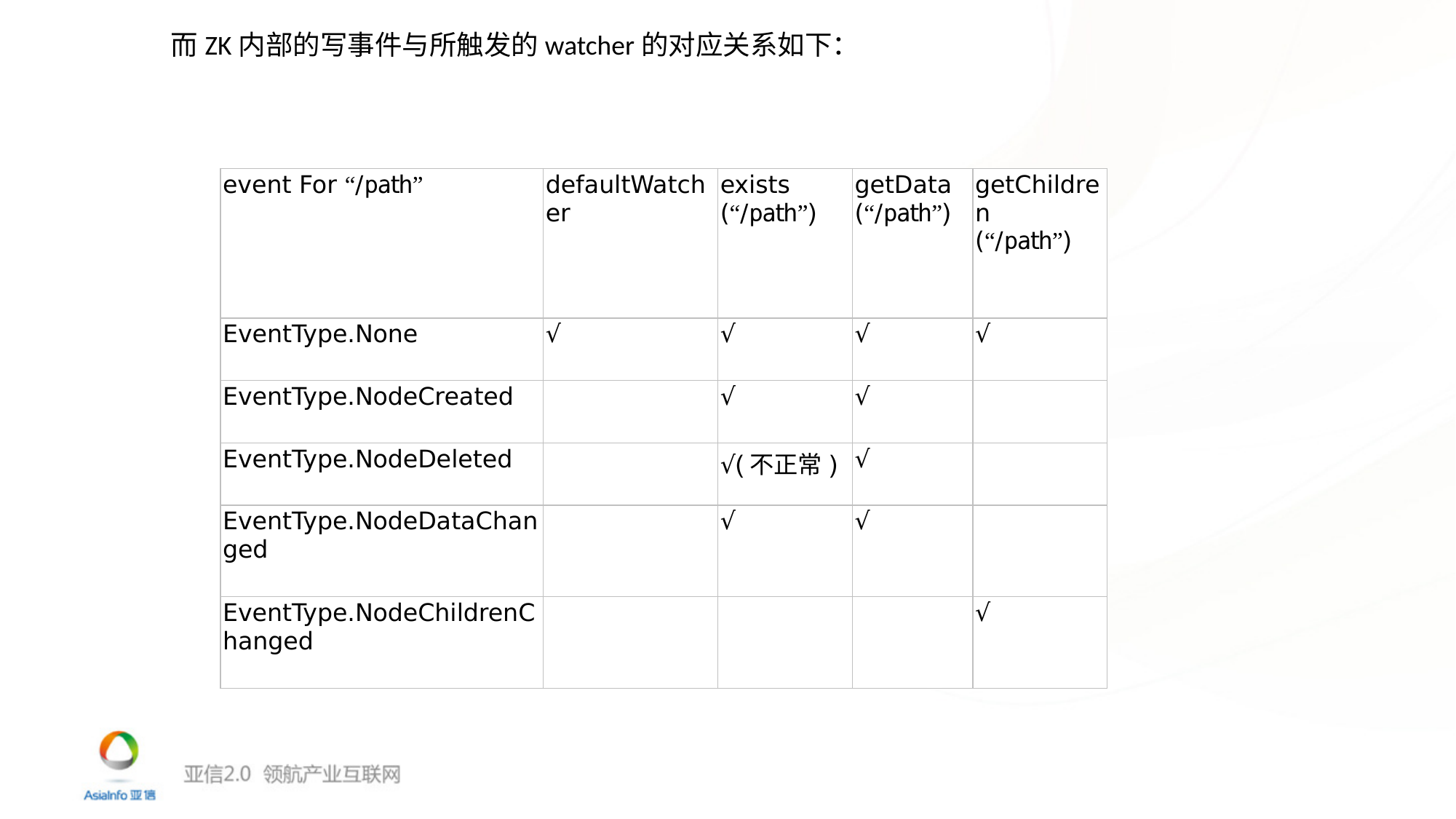

而ZK内部的写事件与所触发的watcher的对应关系如下：
| event For “/path” | defaultWatcher | exists (“/path”) | getData (“/path”) | getChildren (“/path”) |
| --- | --- | --- | --- | --- |
| EventType.None | √ | √ | √ | √ |
| EventType.NodeCreated |  | √ | √ |  |
| EventType.NodeDeleted |  | √(不正常) | √ |  |
| EventType.NodeDataChanged |  | √ | √ |  |
| EventType.NodeChildrenChanged |  |  |  | √ |